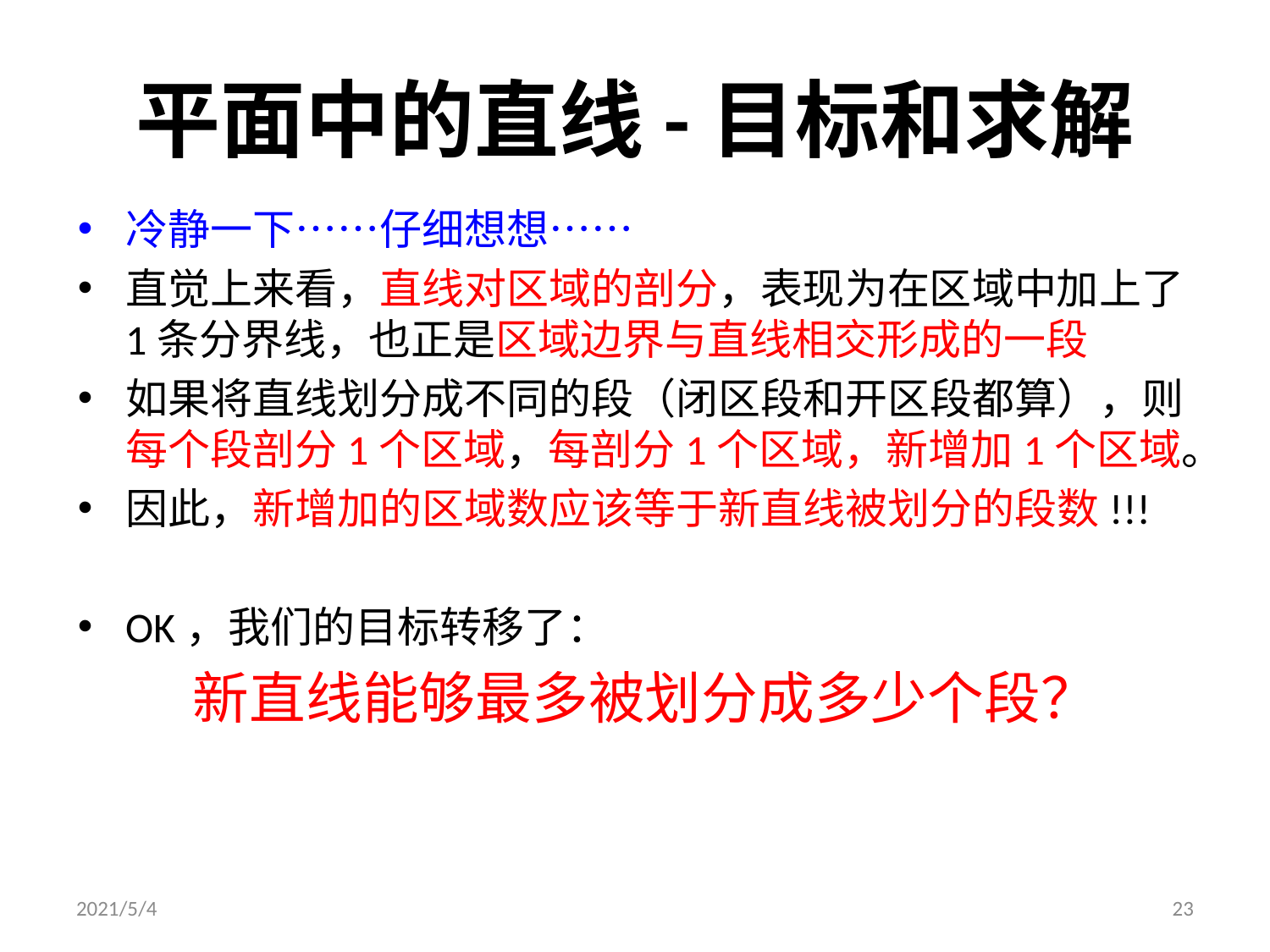

# 平面中的直线-目标和求解
冷静一下……仔细想想……
直觉上来看，直线对区域的剖分，表现为在区域中加上了1条分界线，也正是区域边界与直线相交形成的一段
如果将直线划分成不同的段（闭区段和开区段都算），则每个段剖分1个区域，每剖分1个区域，新增加1个区域。
因此，新增加的区域数应该等于新直线被划分的段数!!!

OK，我们的目标转移了：
新直线能够最多被划分成多少个段？

2021/5/4
23